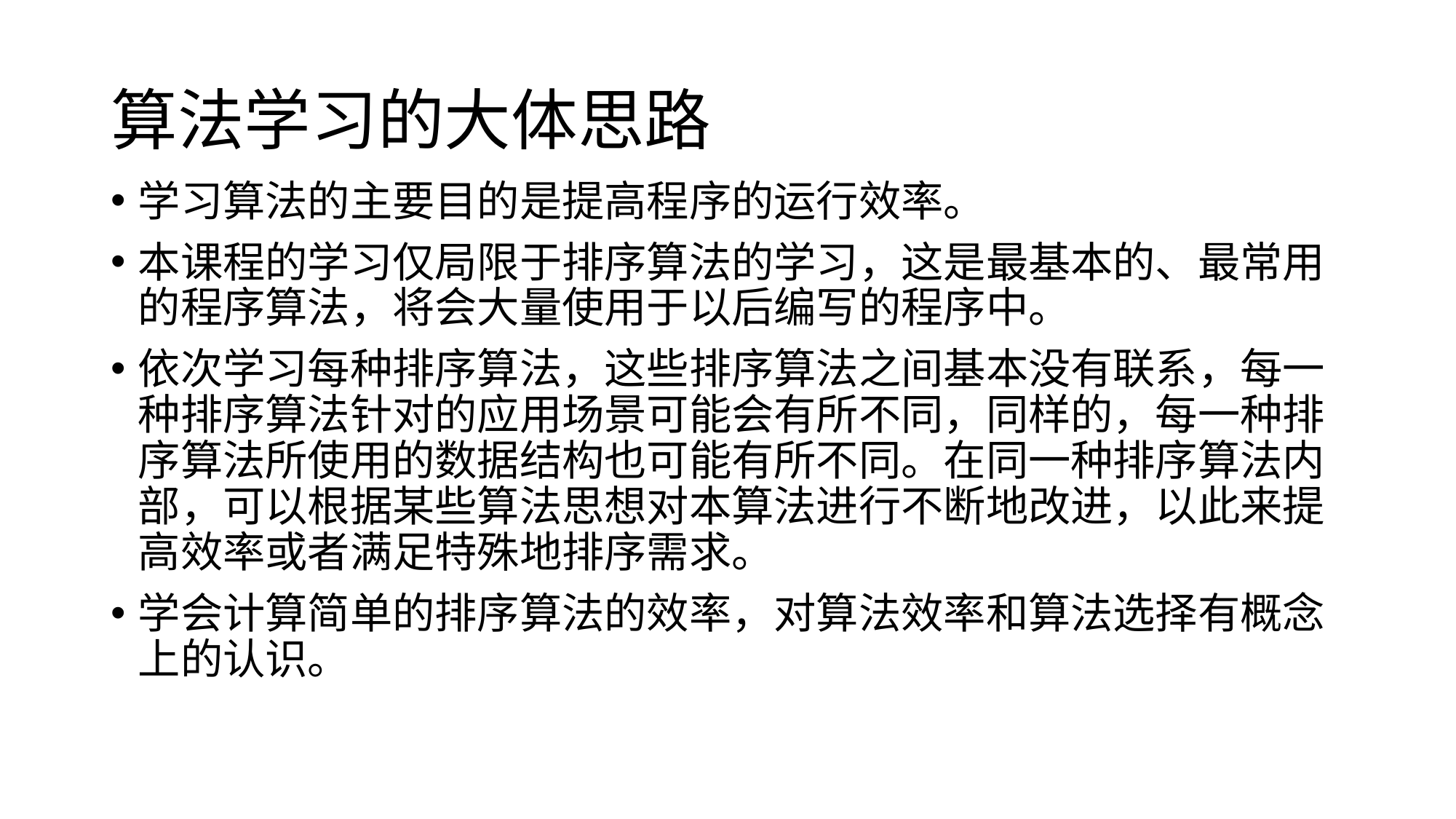

# 算法学习的大体思路
学习算法的主要目的是提高程序的运行效率。
本课程的学习仅局限于排序算法的学习，这是最基本的、最常用的程序算法，将会大量使用于以后编写的程序中。
依次学习每种排序算法，这些排序算法之间基本没有联系，每一种排序算法针对的应用场景可能会有所不同，同样的，每一种排序算法所使用的数据结构也可能有所不同。在同一种排序算法内部，可以根据某些算法思想对本算法进行不断地改进，以此来提高效率或者满足特殊地排序需求。
学会计算简单的排序算法的效率，对算法效率和算法选择有概念上的认识。